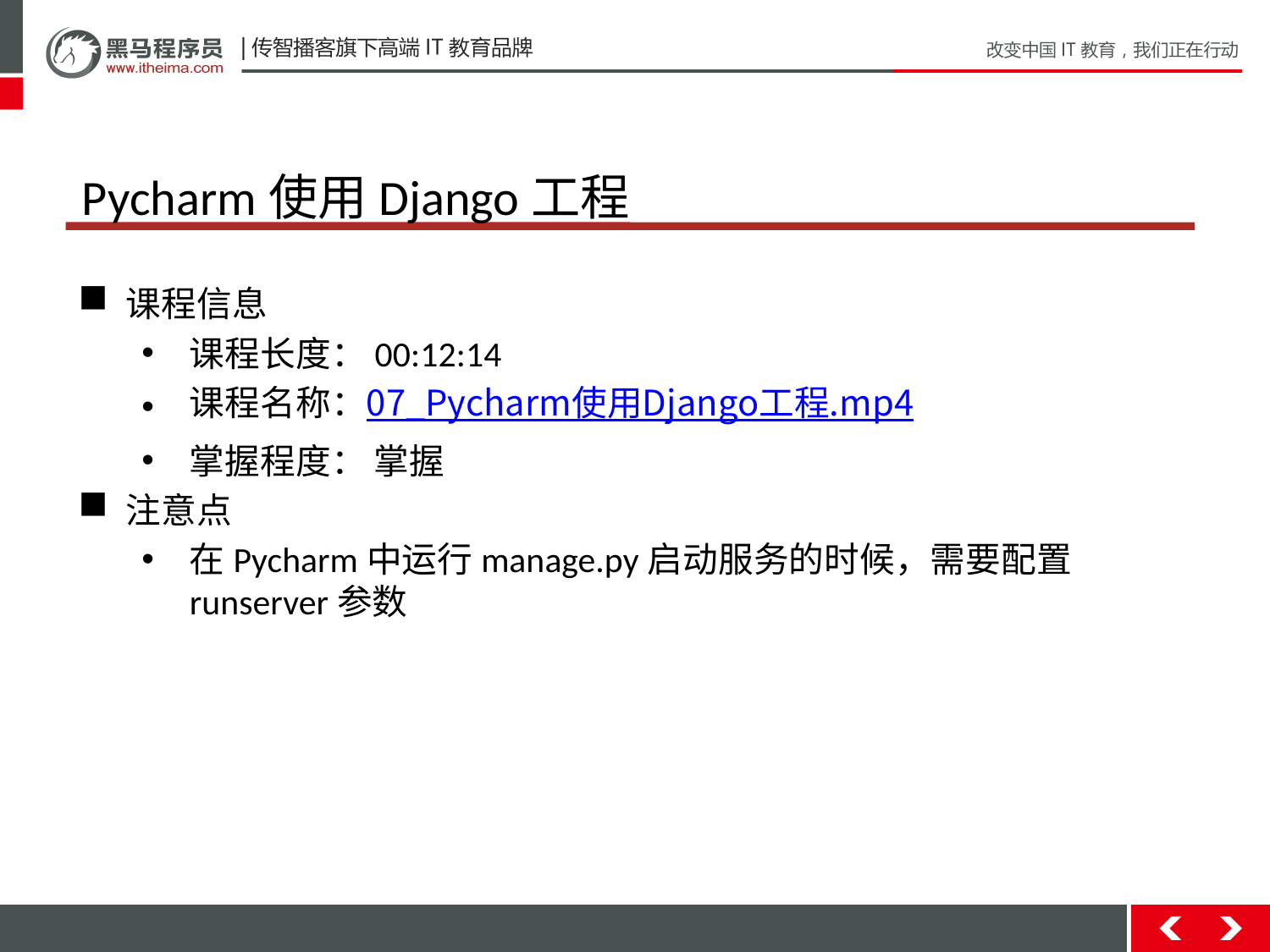

# Pycharm使用Django工程

课程信息
课程长度：00:12:14
课程名称：07_Pycharm使用Django工程.mp4
掌握程度： 掌握
注意点
在Pycharm中运行manage.py启动服务的时候，需要配置runserver参数